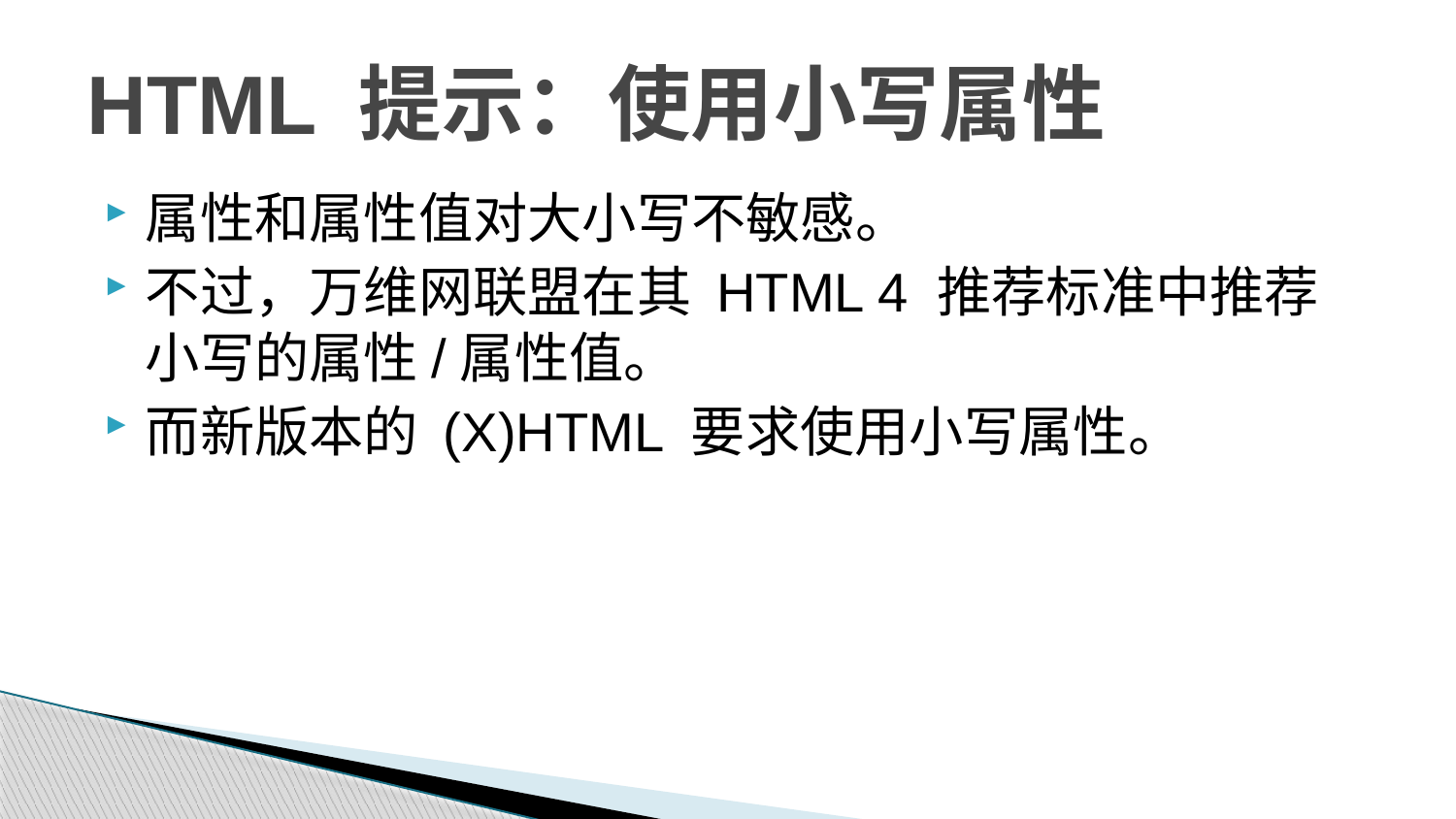

# HTML 提示：使用小写属性
属性和属性值对大小写不敏感。
不过，万维网联盟在其 HTML 4 推荐标准中推荐小写的属性/属性值。
而新版本的 (X)HTML 要求使用小写属性。